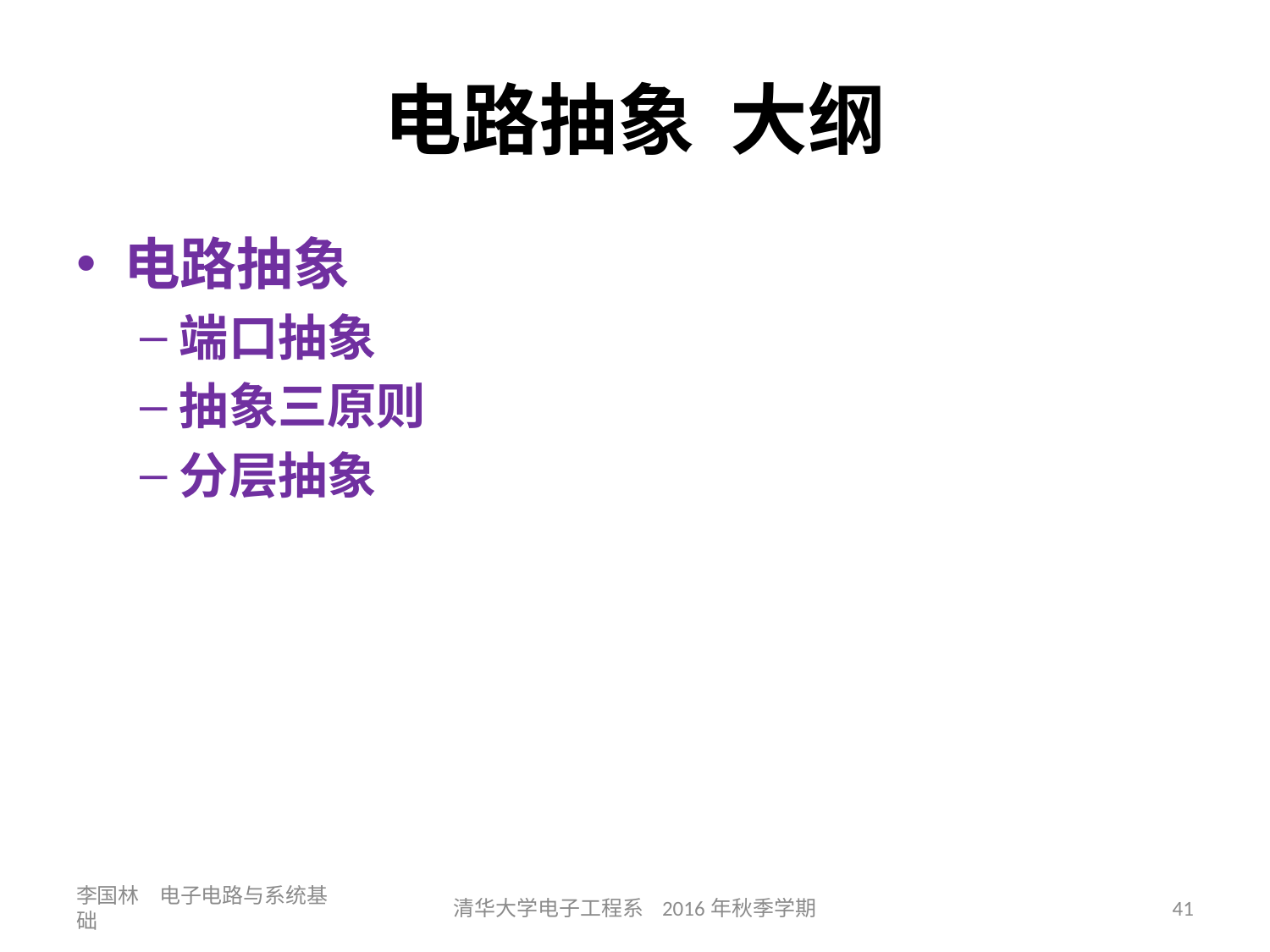

# 电路抽象  大纲
电路抽象
端口抽象
抽象三原则
分层抽象

李国林   电子电路与系统基础
清华大学电子工程系  2016年秋季学期
41